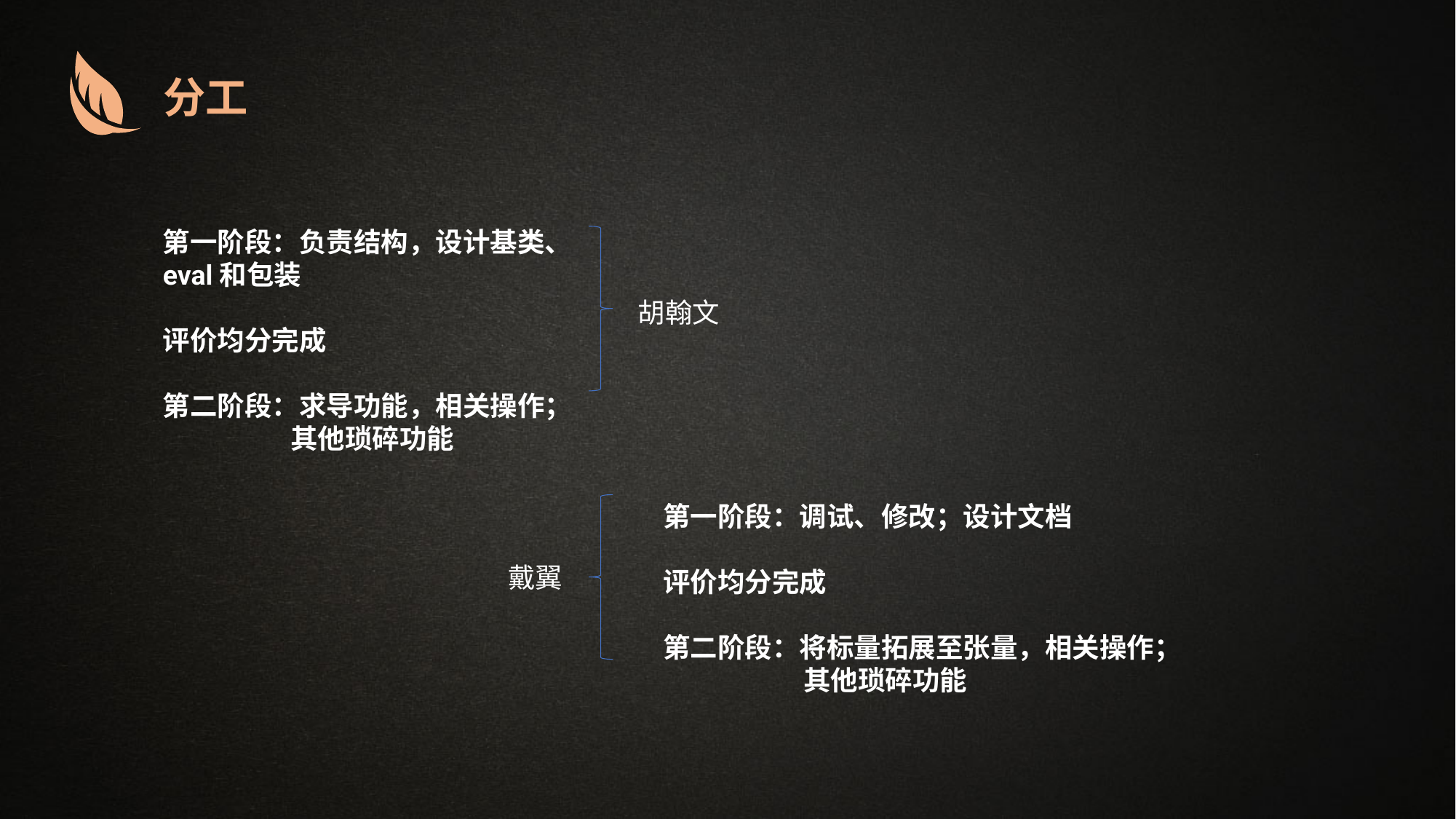

分工
第一阶段：负责结构，设计基类、eval和包装

评价均分完成

第二阶段：求导功能，相关操作；
                  其他琐碎功能

胡翰文

第一阶段：调试、修改；设计文档

评价均分完成

第二阶段：将标量拓展至张量，相关操作；
	    其他琐碎功能

戴翼